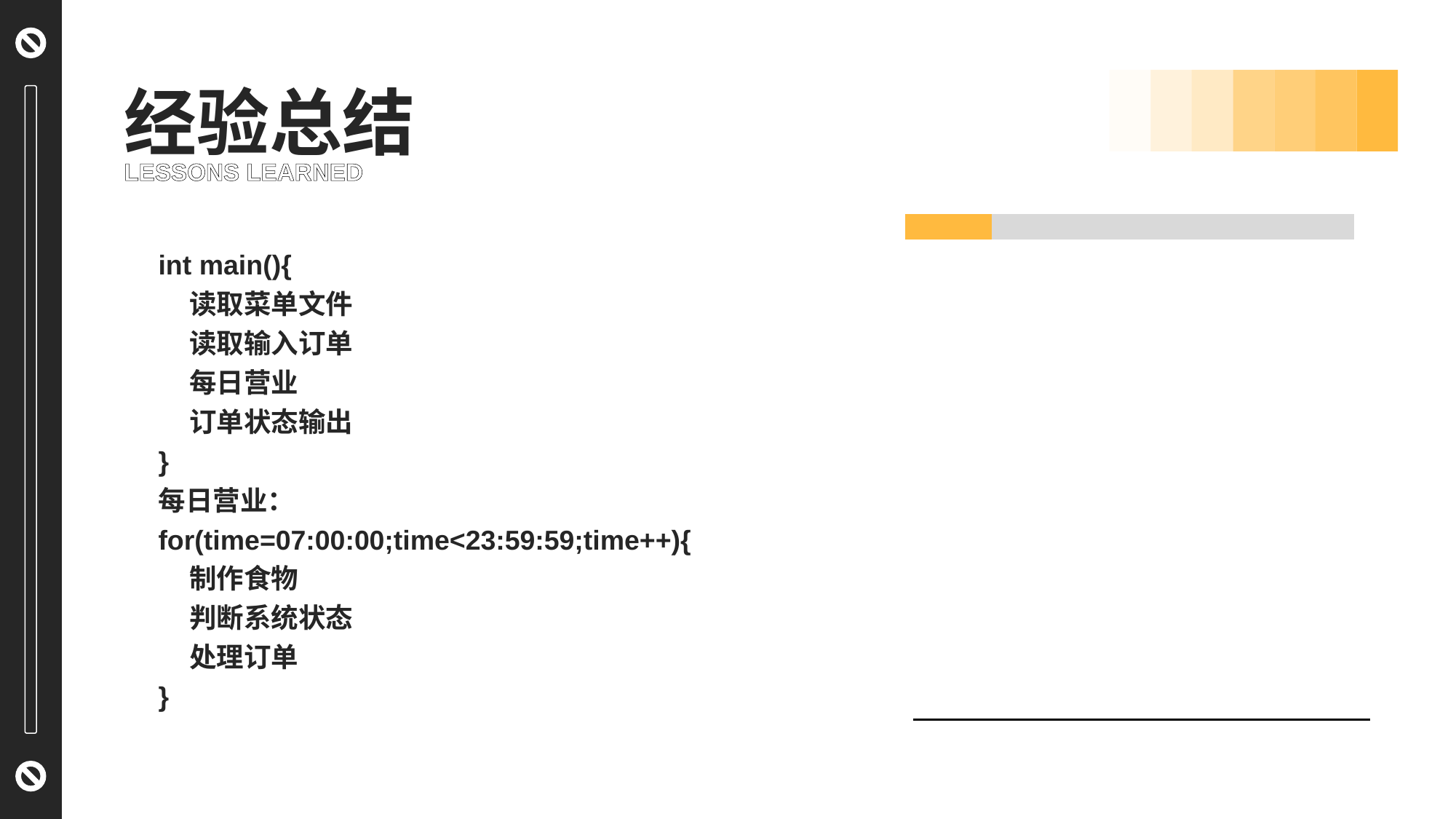

经验总结
LESSONS LEARNED

### Chart

| Category | 系列 1 | 系列 2 |
|---|---|---|
| 类别 1 | 0.24 | 1.0 |
int main(){
    读取菜单文件
    读取输入订单
    每日营业
    订单状态输出
}
每日营业：
for(time=07:00:00;time<23:59:59;time++){
    制作食物
    判断系统状态
    处理订单
}